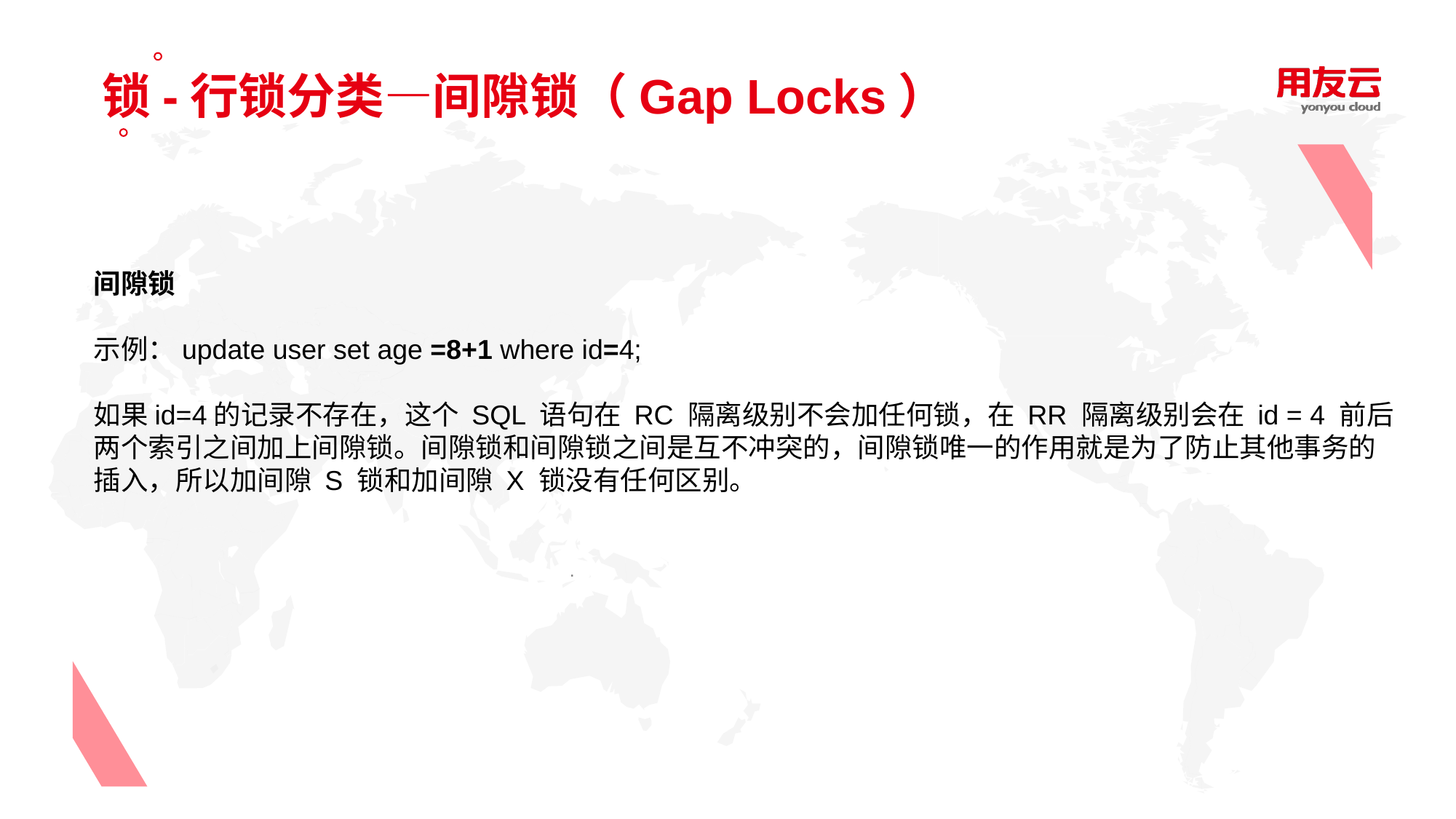

锁-行锁分类—间隙锁（Gap Locks）

间隙锁

示例：update user set age =8+1 where id=4;

如果id=4的记录不存在，这个 SQL 语句在 RC 隔离级别不会加任何锁，在 RR 隔离级别会在 id = 4 前后两个索引之间加上间隙锁。间隙锁和间隙锁之间是互不冲突的，间隙锁唯一的作用就是为了防止其他事务的插入，所以加间隙 S 锁和加间隙 X 锁没有任何区别。

.